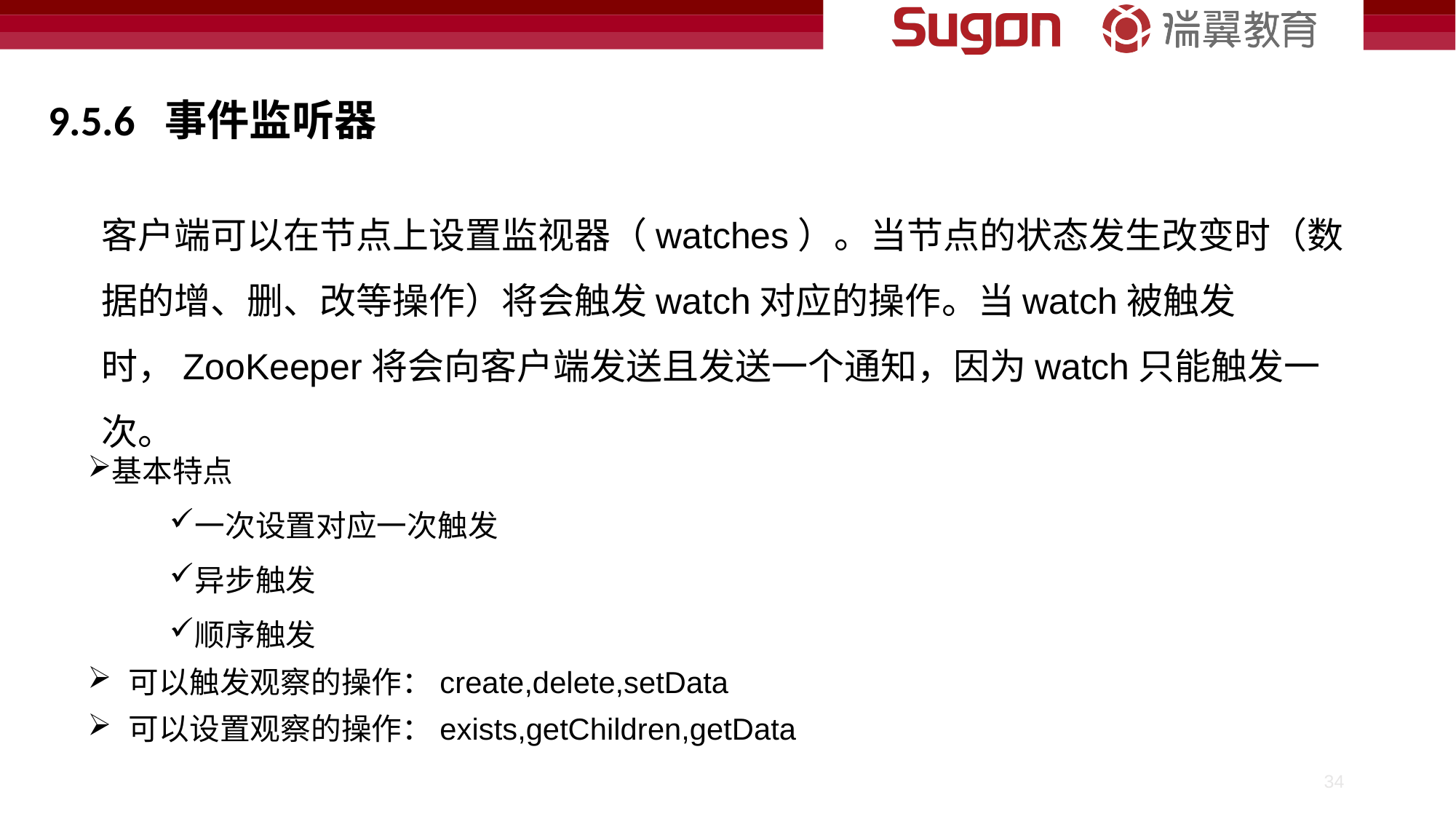

9.5.6  事件监听器
客户端可以在节点上设置监视器（watches）。当节点的状态发生改变时（数据的增、删、改等操作）将会触发watch对应的操作。当watch被触发时，ZooKeeper将会向客户端发送且发送一个通知，因为watch只能触发一次。
基本特点
一次设置对应一次触发
异步触发
顺序触发
可以触发观察的操作：create,delete,setData
可以设置观察的操作：exists,getChildren,getData
34